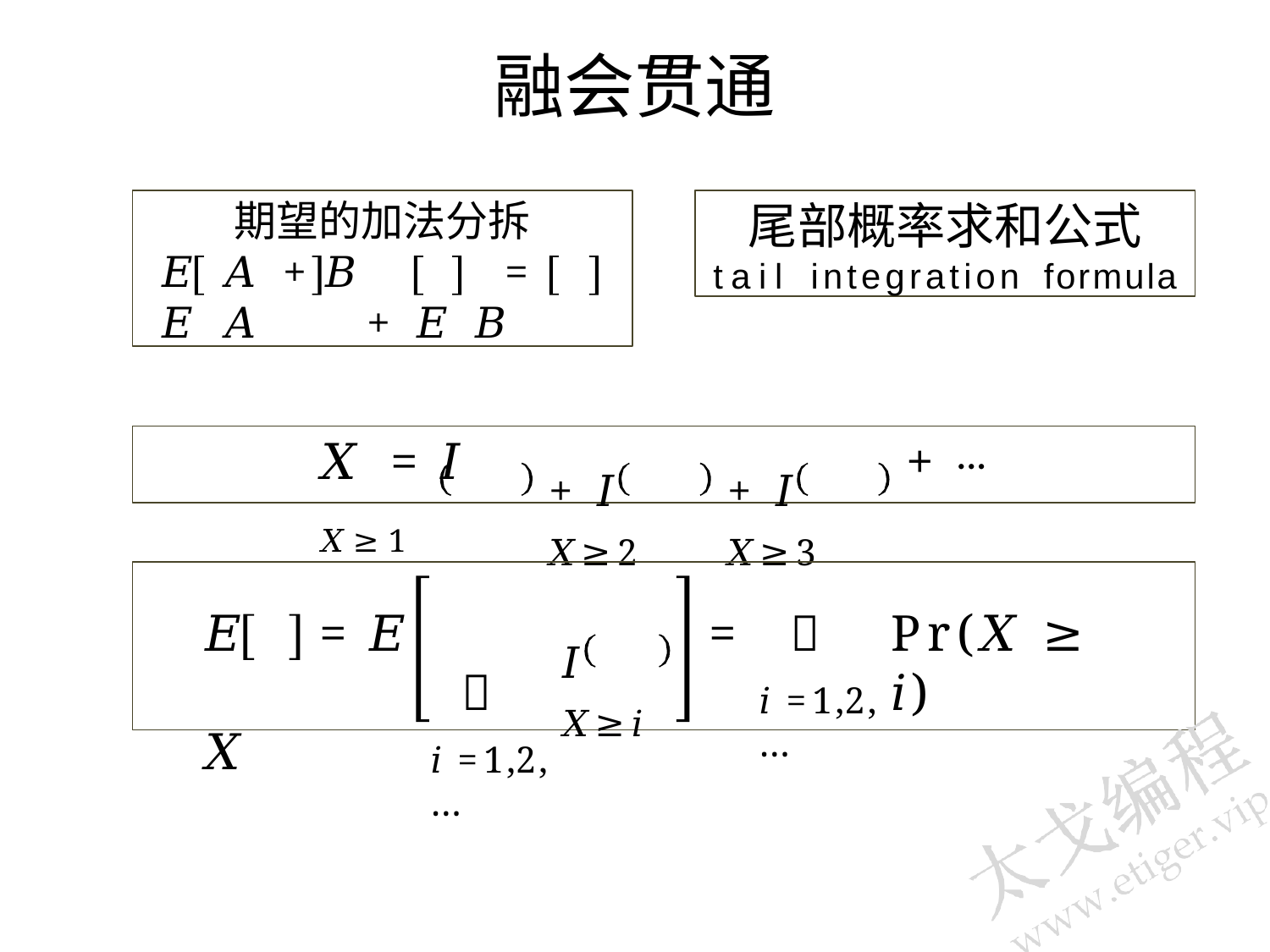

# 融会贯通
期望的加法分拆
𝐸 𝐴 + 𝐵	= 𝐸 𝐴	+ 𝐸 𝐵
尾部概率求和公式
tail	integration	formula

𝑋 = 𝐼 𝑋≥1
+ ⋯
+ 𝐼 𝑋≥2
+ 𝐼 𝑋≥3

= 𝐸	෍
𝑖=1,2,…
=	෍
𝑖=1,2,…
𝐸	𝑋
Pr(𝑋 ≥ 𝑖)
𝐼 𝑋≥𝑖